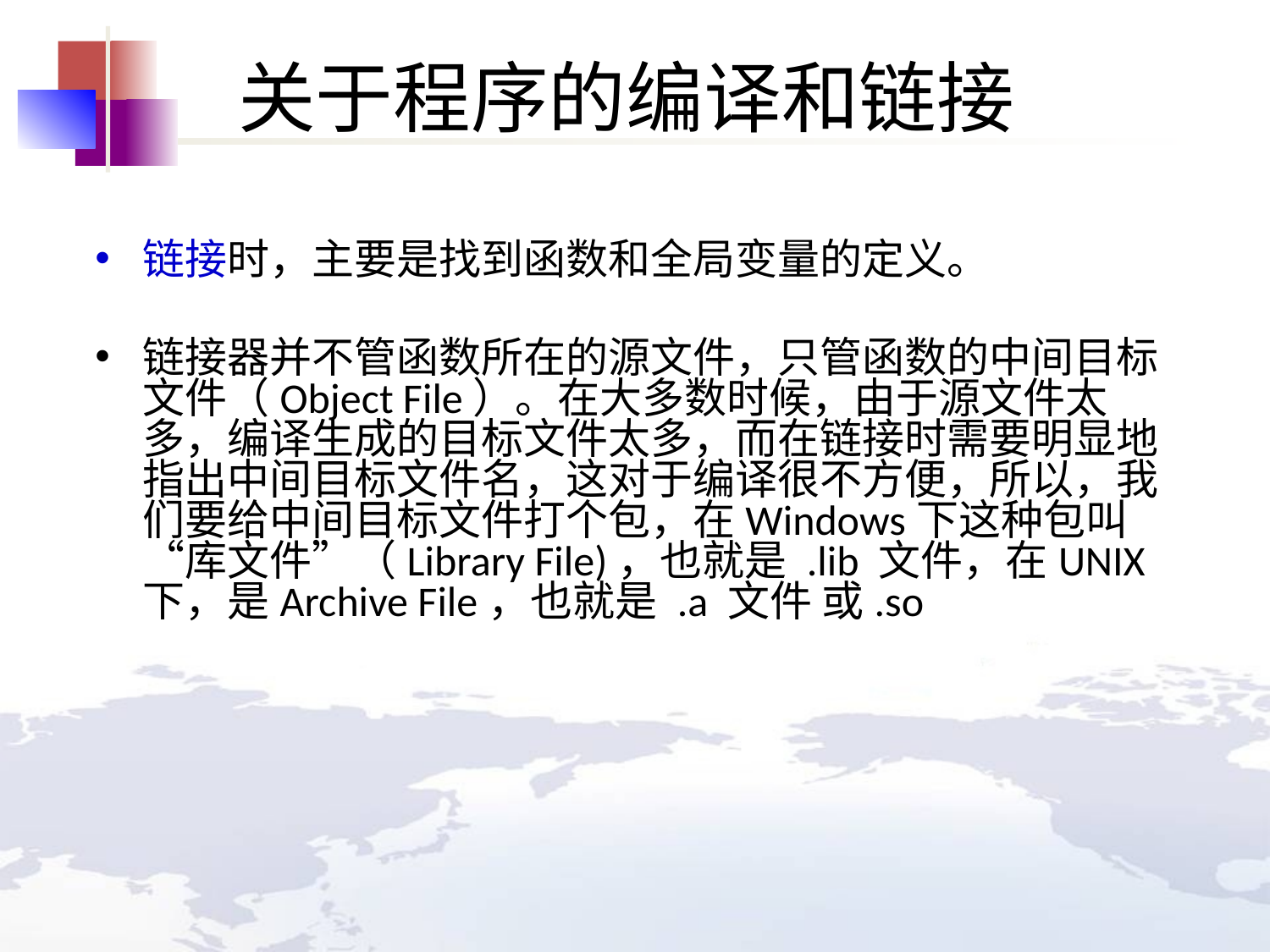

# 关于程序的编译和链接
链接时，主要是找到函数和全局变量的定义。

链接器并不管函数所在的源文件，只管函数的中间目标文件（Object File）。在大多数时候，由于源文件太多，编译生成的目标文件太多，而在链接时需要明显地指出中间目标文件名，这对于编译很不方便，所以，我们要给中间目标文件打个包，在Windows下这种包叫“库文件”（Library File)，也就是 .lib 文件，在UNIX下，是Archive File，也就是 .a 文件 或.so